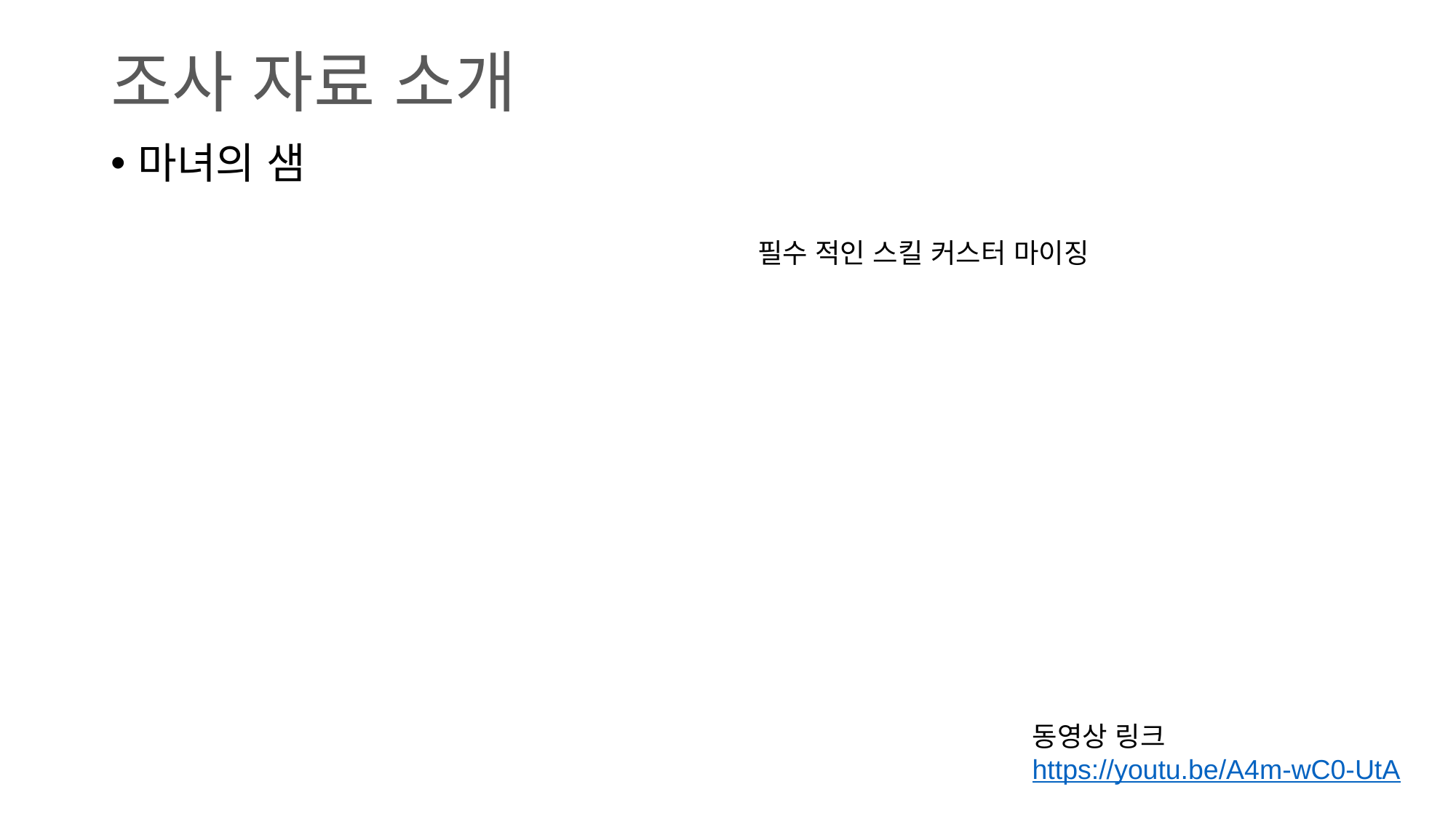

# 조사 자료 소개
마녀의 샘
필수 적인 스킬 커스터 마이징
동영상 링크
https://youtu.be/A4m-wC0-UtA